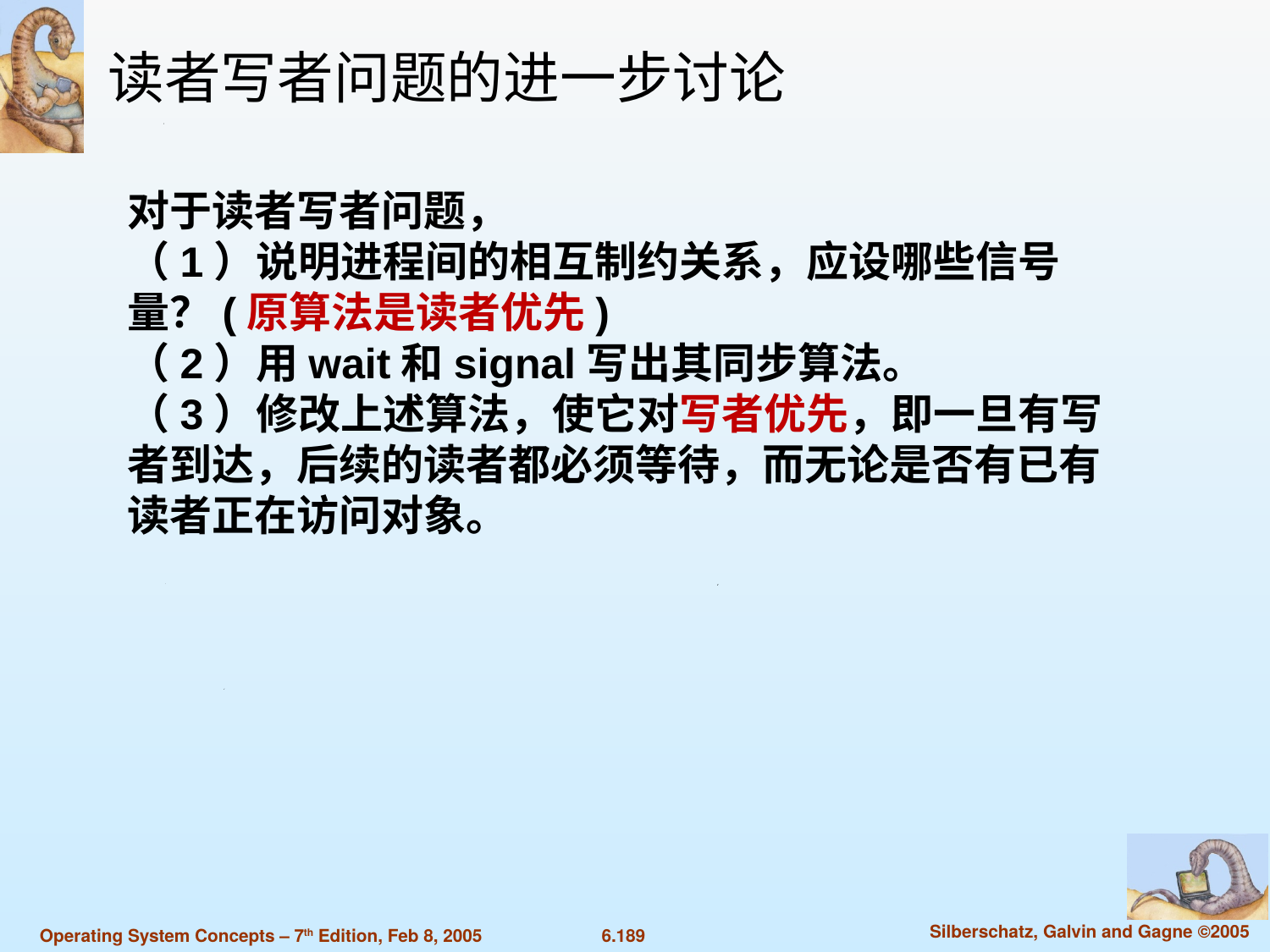

读者写者问题的进一步讨论
对于读者写者问题，
（1）说明进程间的相互制约关系，应设哪些信号量？(原算法是读者优先)
（2）用wait和signal写出其同步算法。
（3）修改上述算法，使它对写者优先，即一旦有写者到达，后续的读者都必须等待，而无论是否有已有读者正在访问对象。